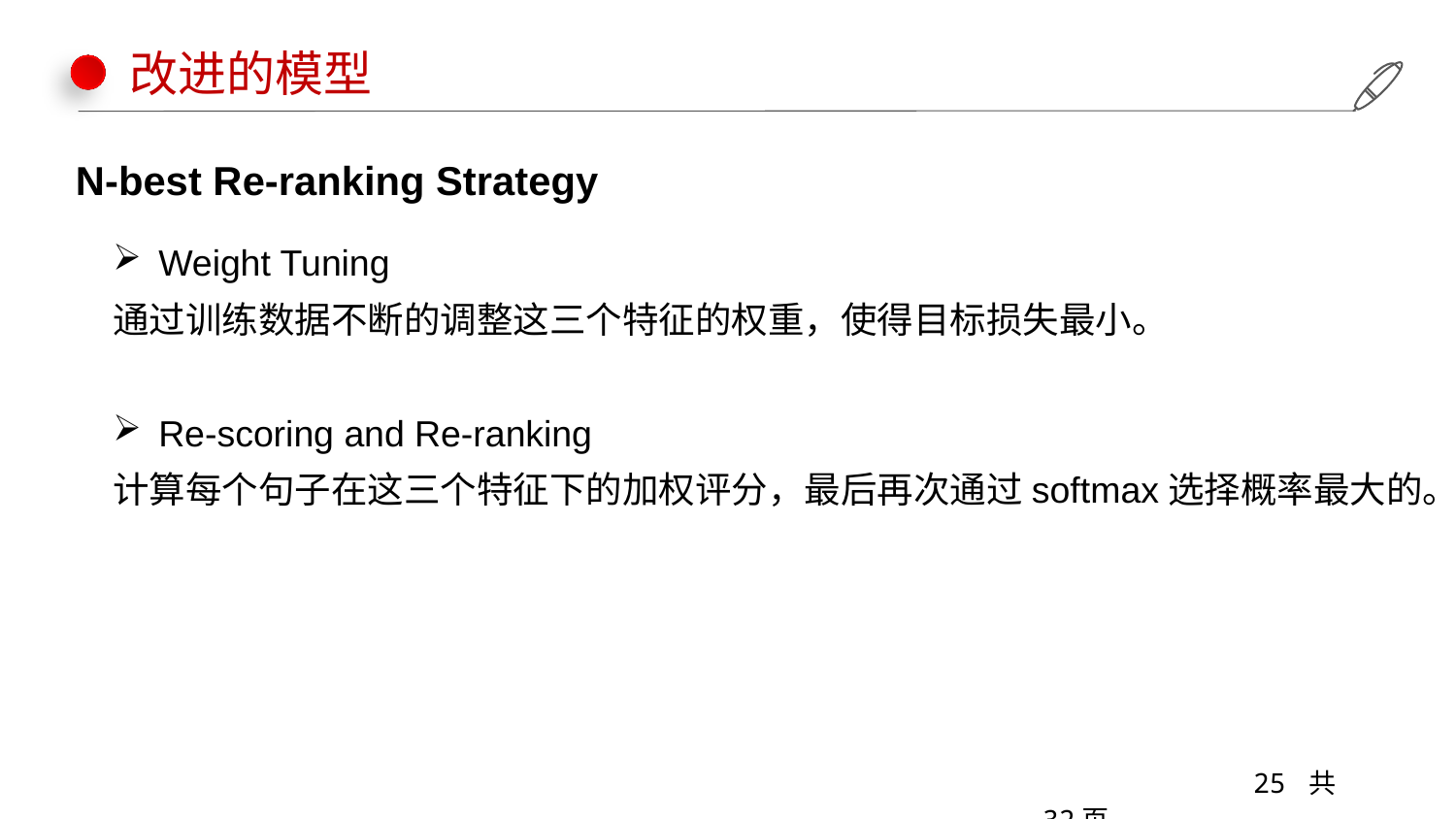

改进的模型

N-best Re-ranking Strategy
Weight Tuning
通过训练数据不断的调整这三个特征的权重，使得⽬标损失最⼩。

Re-scoring and Re-ranking
计算每个句⼦在这三个特征下的加权评分，最后再次通过softmax选择概率最⼤的。
	    25 共32页